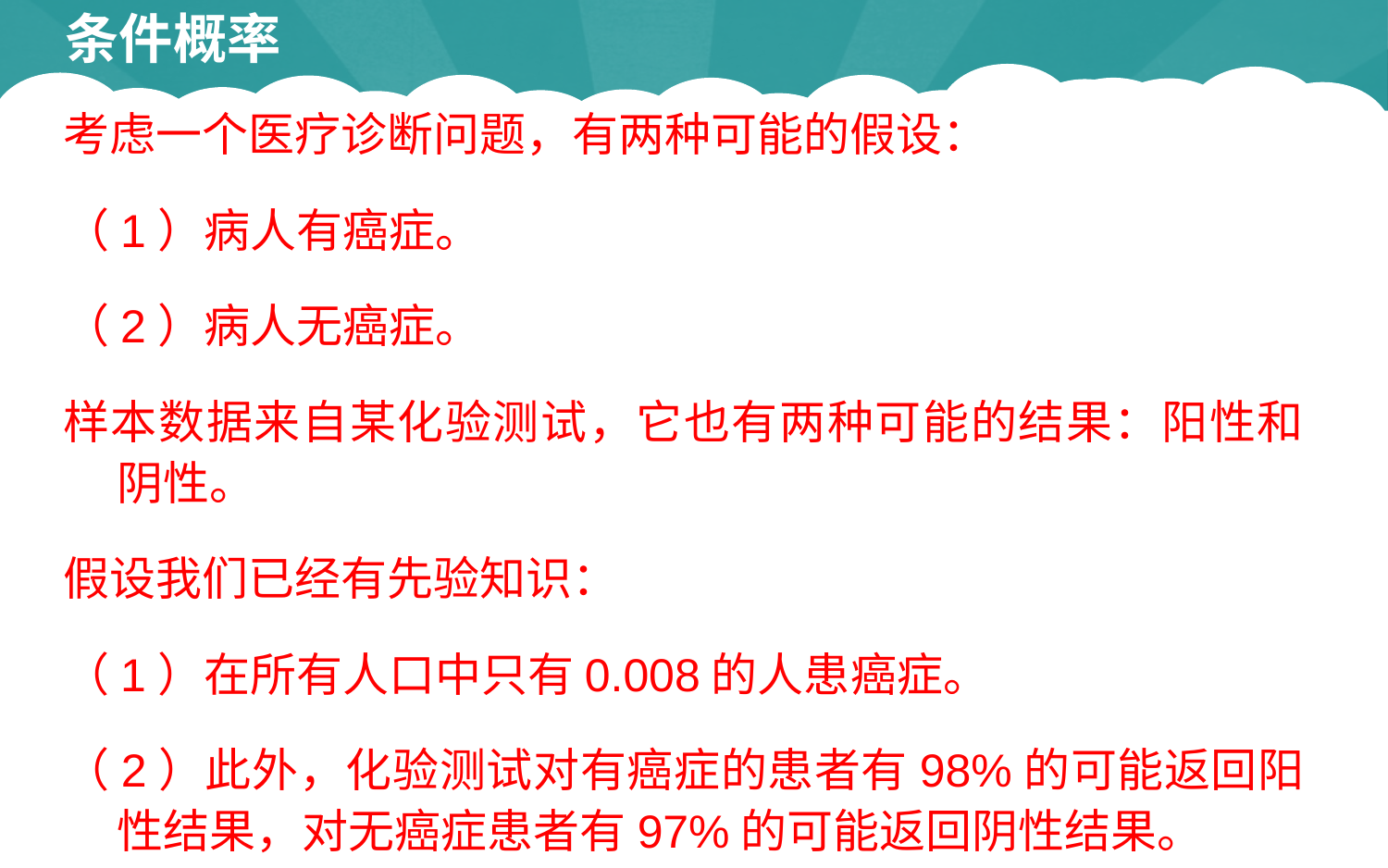

# 条件概率
考虑一个医疗诊断问题，有两种可能的假设：
（1）病人有癌症。
（2）病人无癌症。
样本数据来自某化验测试，它也有两种可能的结果：阳性和阴性。
假设我们已经有先验知识：
（1）在所有人口中只有0.008的人患癌症。
（2）此外，化验测试对有癌症的患者有98%的可能返回阳性结果，对无癌症患者有97%的可能返回阴性结果。